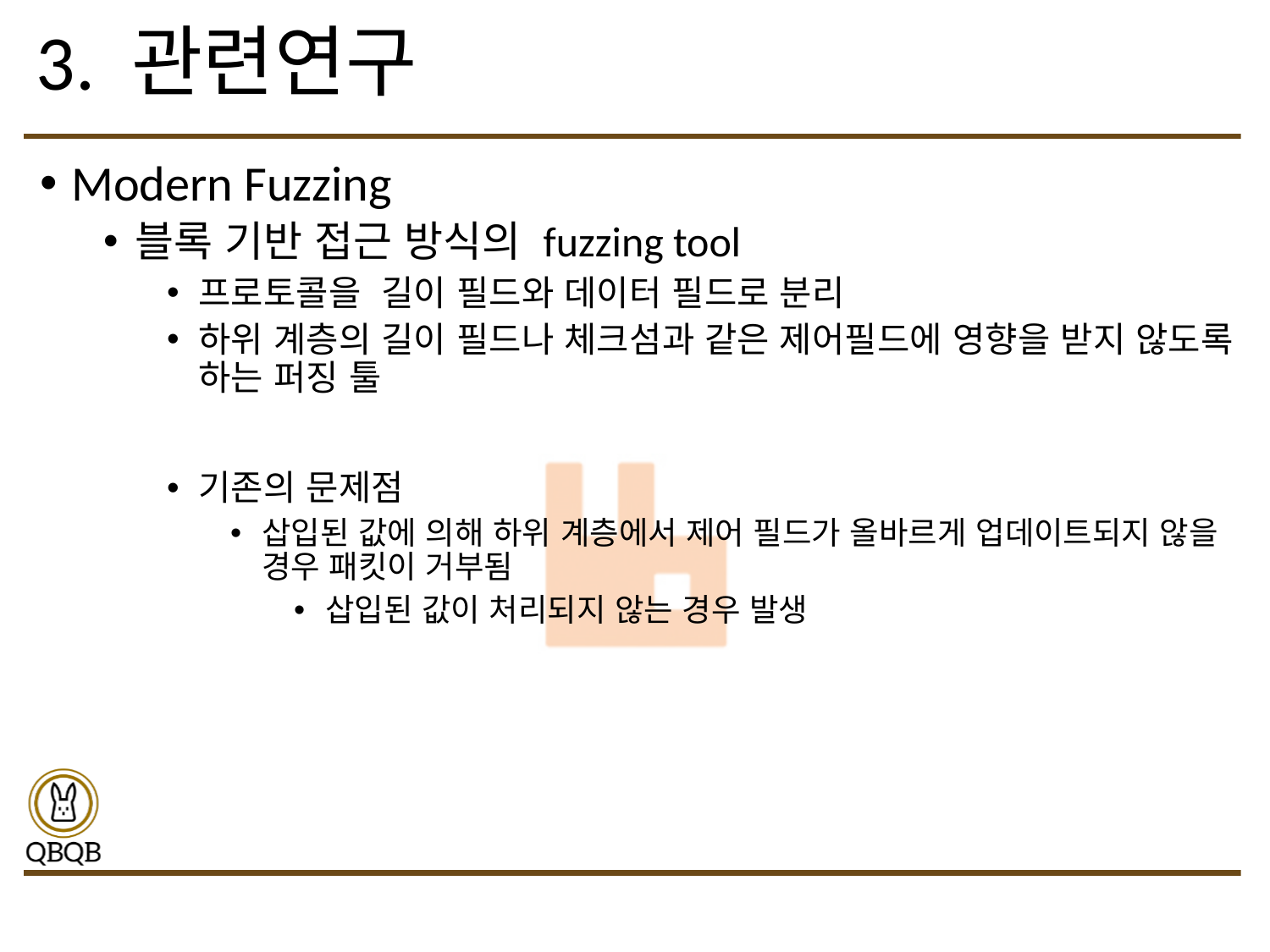

# 3. 관련연구
Modern Fuzzing
블록 기반 접근 방식의 fuzzing tool
프로토콜을  길이 필드와 데이터 필드로 분리
하위 계층의 길이 필드나 체크섬과 같은 제어필드에 영향을 받지 않도록 하는 퍼징 툴

기존의 문제점
삽입된 값에 의해 하위 계층에서 제어 필드가 올바르게 업데이트되지 않을 경우 패킷이 거부됨
삽입된 값이 처리되지 않는 경우 발생